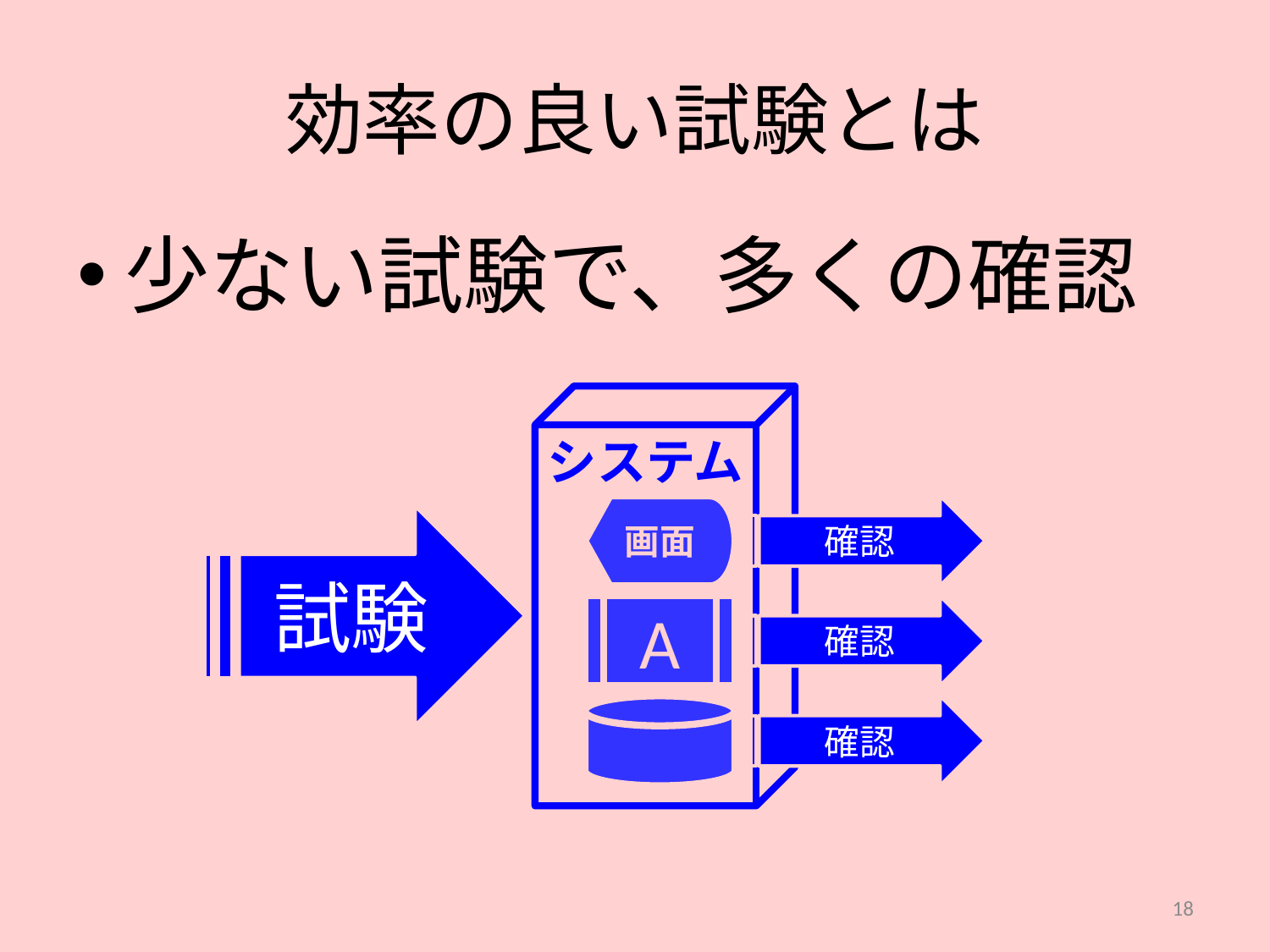

# 効率の良い試験とは
少ない試験で、多くの確認
システム
画面
確認
試験
A
確認

確認
18